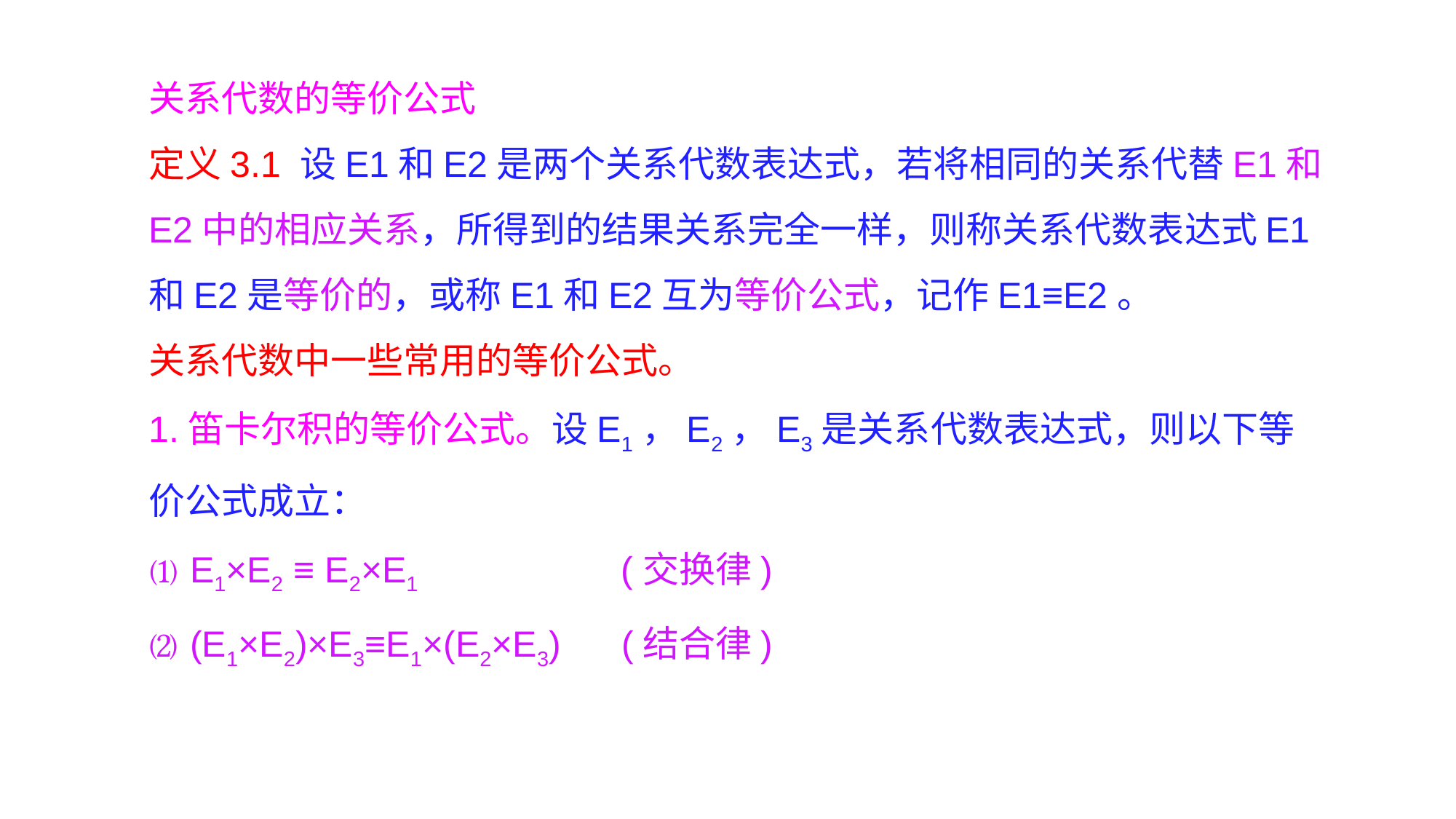

关系代数的等价公式
定义3.1 设E1和E2是两个关系代数表达式，若将相同的关系代替E1和E2中的相应关系，所得到的结果关系完全一样，则称关系代数表达式E1和E2是等价的，或称E1和E2互为等价公式，记作E1≡E2。
关系代数中一些常用的等价公式。
1.笛卡尔积的等价公式。设E1，E2，E3是关系代数表达式，则以下等价公式成立：
⑴ E1×E2 ≡ E2×E1                    (交换律)
⑵ (E1×E2)×E3≡E1×(E2×E3)      (结合律)